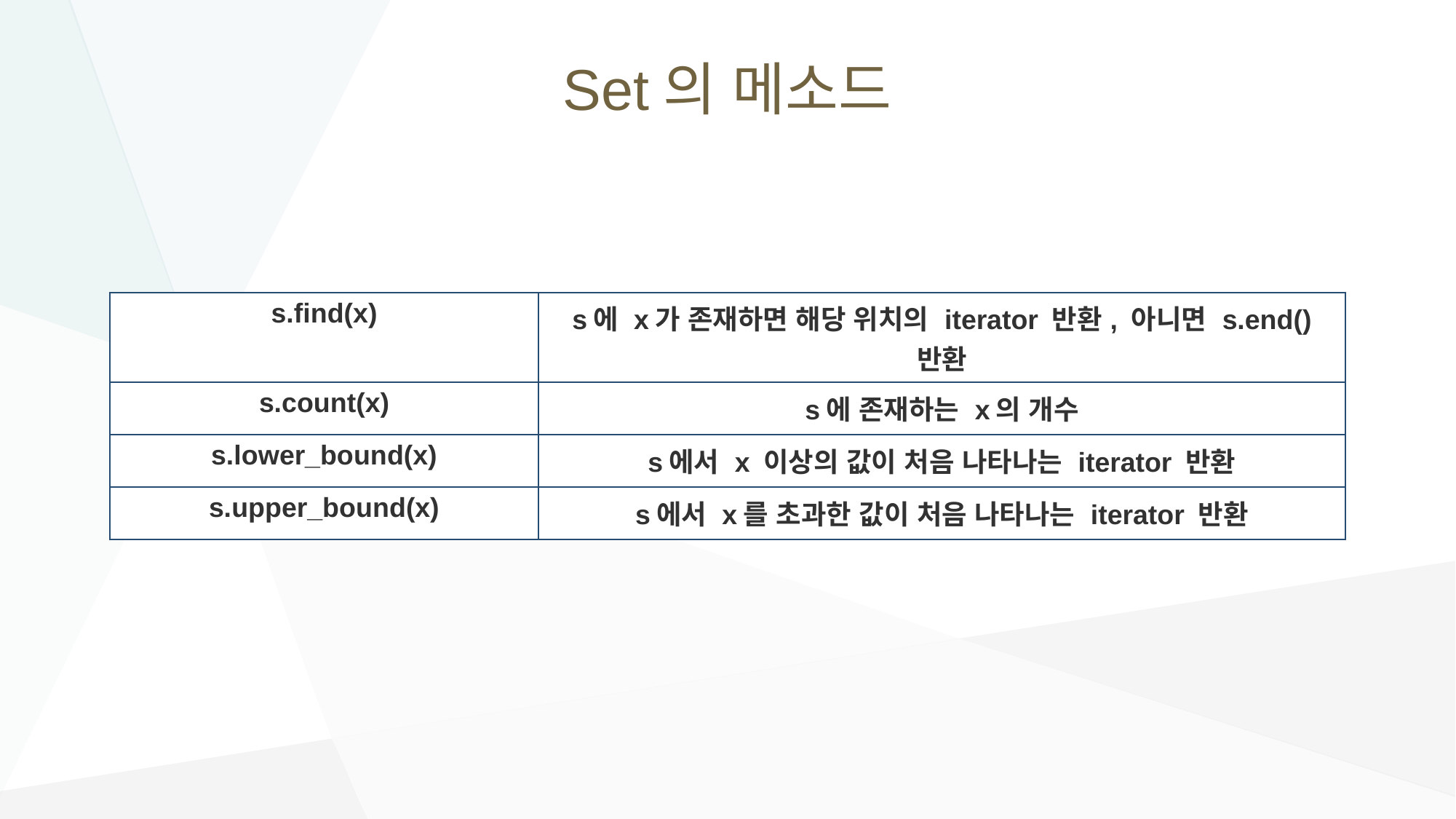

Set의 메소드
| s.find(x) | s에 x가 존재하면 해당 위치의 iterator 반환, 아니면 s.end() 반환 |
| --- | --- |
| s.count(x) | s에 존재하는 x의 개수 |
| s.lower\_bound(x) | s에서 x 이상의 값이 처음 나타나는 iterator 반환 |
| s.upper\_bound(x) | s에서 x를 초과한 값이 처음 나타나는 iterator 반환 |